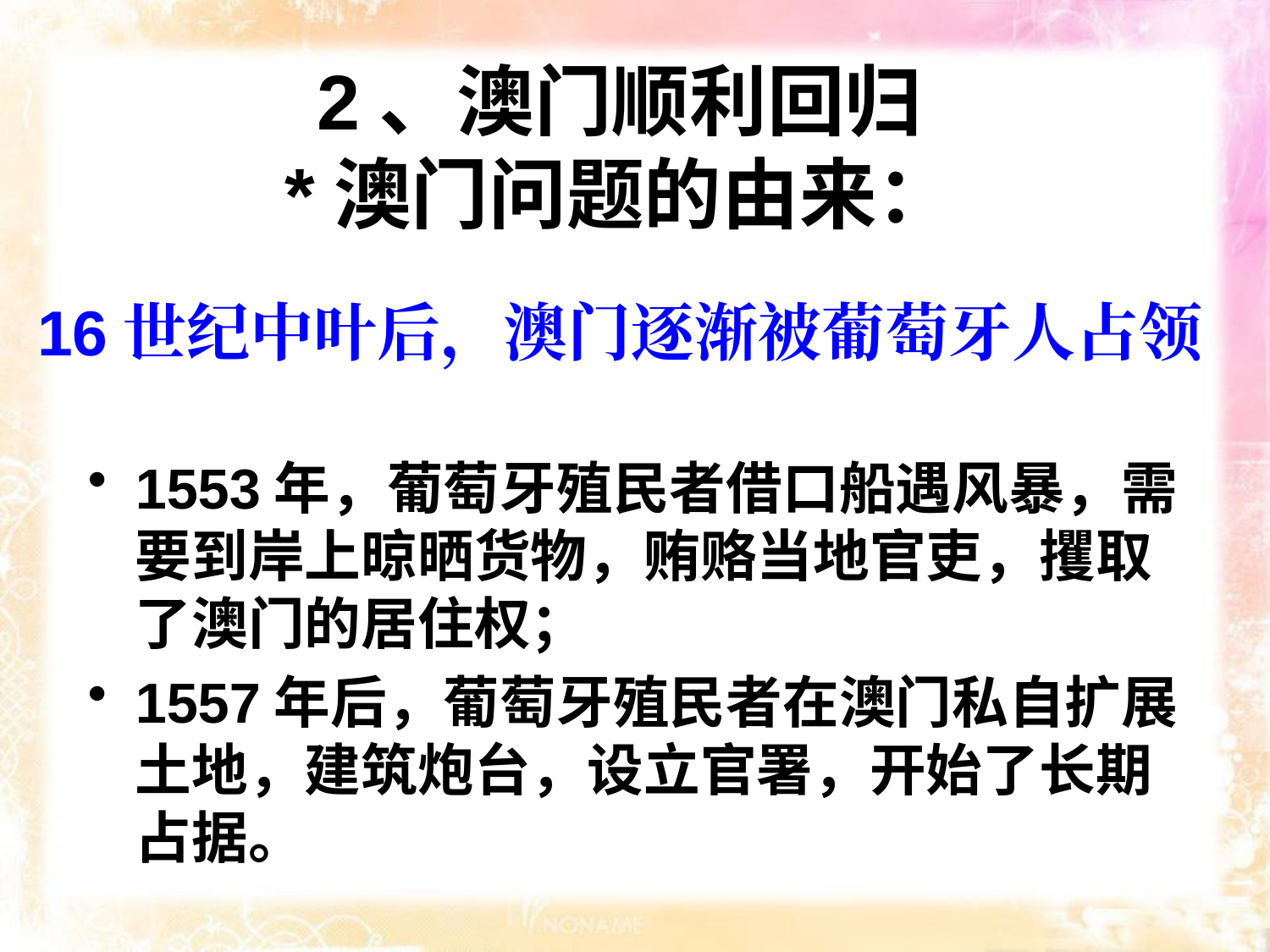

# 2、澳门顺利回归 *澳门问题的由来：
16世纪中叶后，澳门逐渐被葡萄牙人占领
1553年，葡萄牙殖民者借口船遇风暴，需要到岸上晾晒货物，贿赂当地官吏，攫取了澳门的居住权；
1557年后，葡萄牙殖民者在澳门私自扩展土地，建筑炮台，设立官署，开始了长期占据。